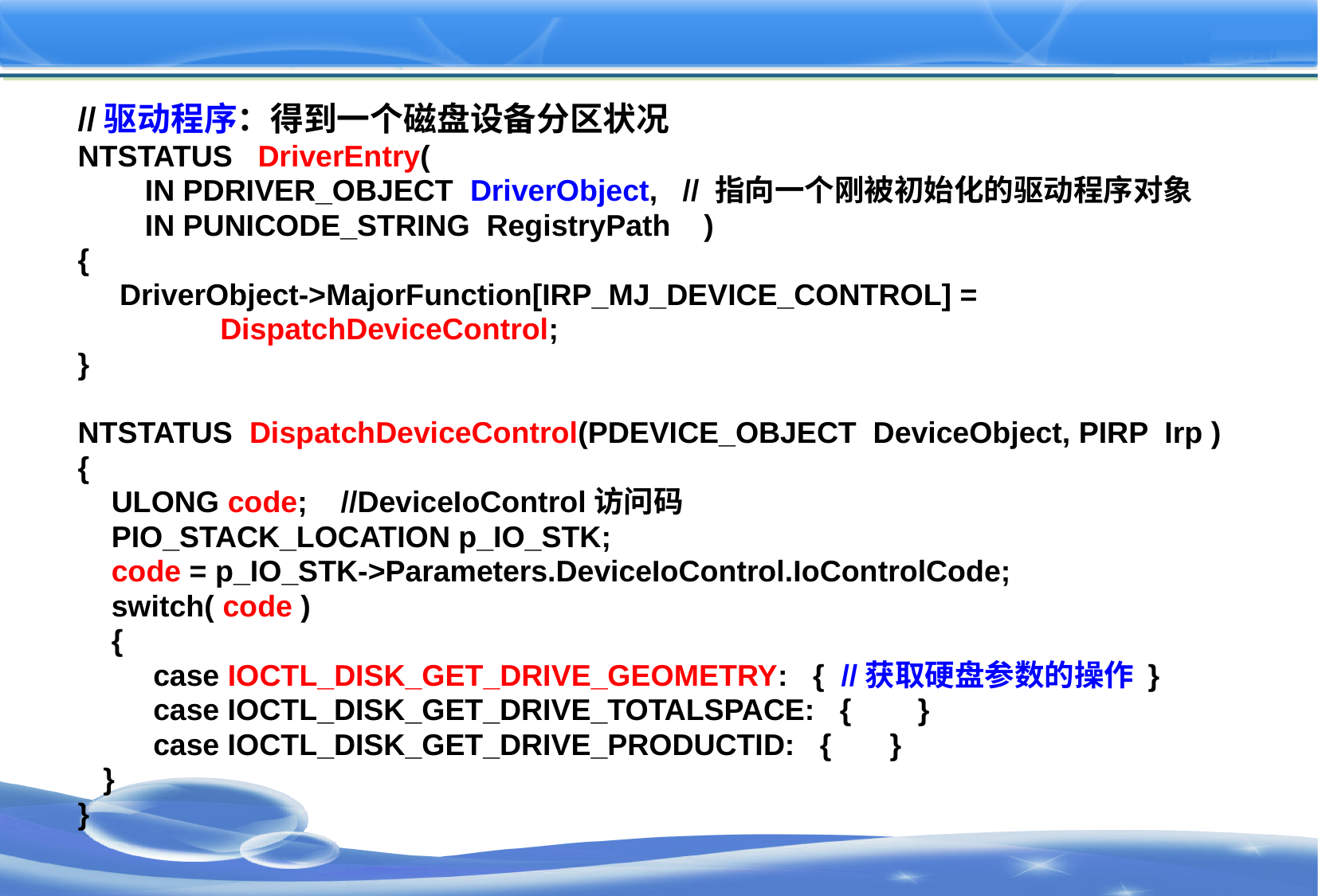

#
//驱动程序：得到一个磁盘设备分区状况
NTSTATUS   DriverEntry(
        IN PDRIVER_OBJECT  DriverObject,   // 指向一个刚被初始化的驱动程序对象
        IN PUNICODE_STRING  RegistryPath    )
{
     DriverObject->MajorFunction[IRP_MJ_DEVICE_CONTROL] =
                 DispatchDeviceControl;
}

NTSTATUS  DispatchDeviceControl(PDEVICE_OBJECT  DeviceObject, PIRP  Irp )
{
    ULONG code;    //DeviceIoControl访问码
    PIO_STACK_LOCATION p_IO_STK;
    code = p_IO_STK->Parameters.DeviceIoControl.IoControlCode;
    switch( code )
    {
         case IOCTL_DISK_GET_DRIVE_GEOMETRY:   {  //获取硬盘参数的操作 }
         case IOCTL_DISK_GET_DRIVE_TOTALSPACE:   {        }
         case IOCTL_DISK_GET_DRIVE_PRODUCTID:   {       }
   }
}